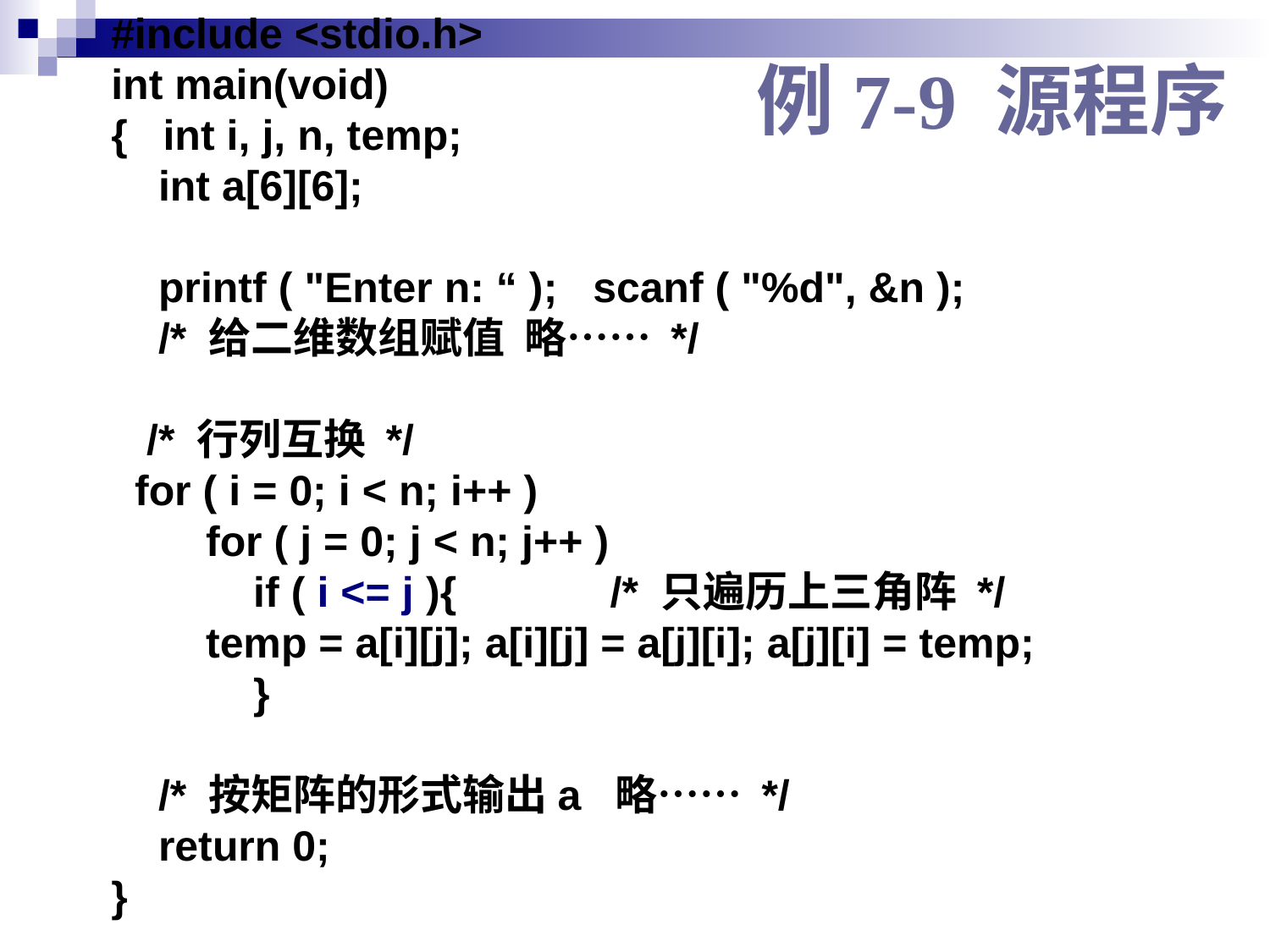

#include <stdio.h>
int main(void)
{   int i, j, n, temp;
    int a[6][6];

    printf ( "Enter n: “ );   scanf ( "%d", &n );
    /* 给二维数组赋值  略…… */

   /* 行列互换 */
  for ( i = 0; i < n; i++ )
        for ( j = 0; j < n; j++ )
            if ( i <= j ){             /* 只遍历上三角阵 */
        temp = a[i][j]; a[i][j] = a[j][i]; a[j][i] = temp;
            }

    /* 按矩阵的形式输出a  略…… */
    return 0;
}
# 例7-9 源程序